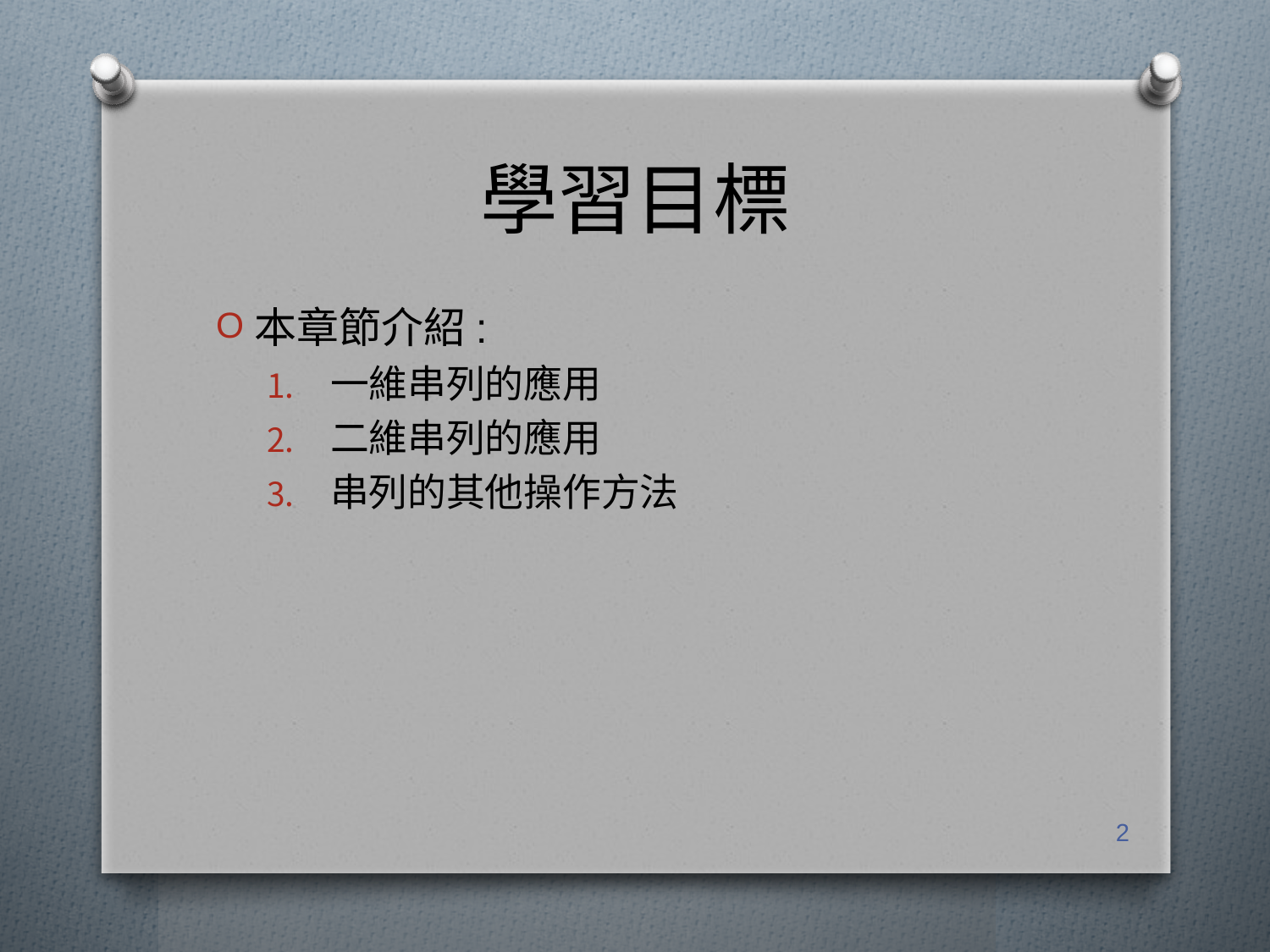

# 學習目標
本章節介紹:
一維串列的應用
二維串列的應用
串列的其他操作方法
2